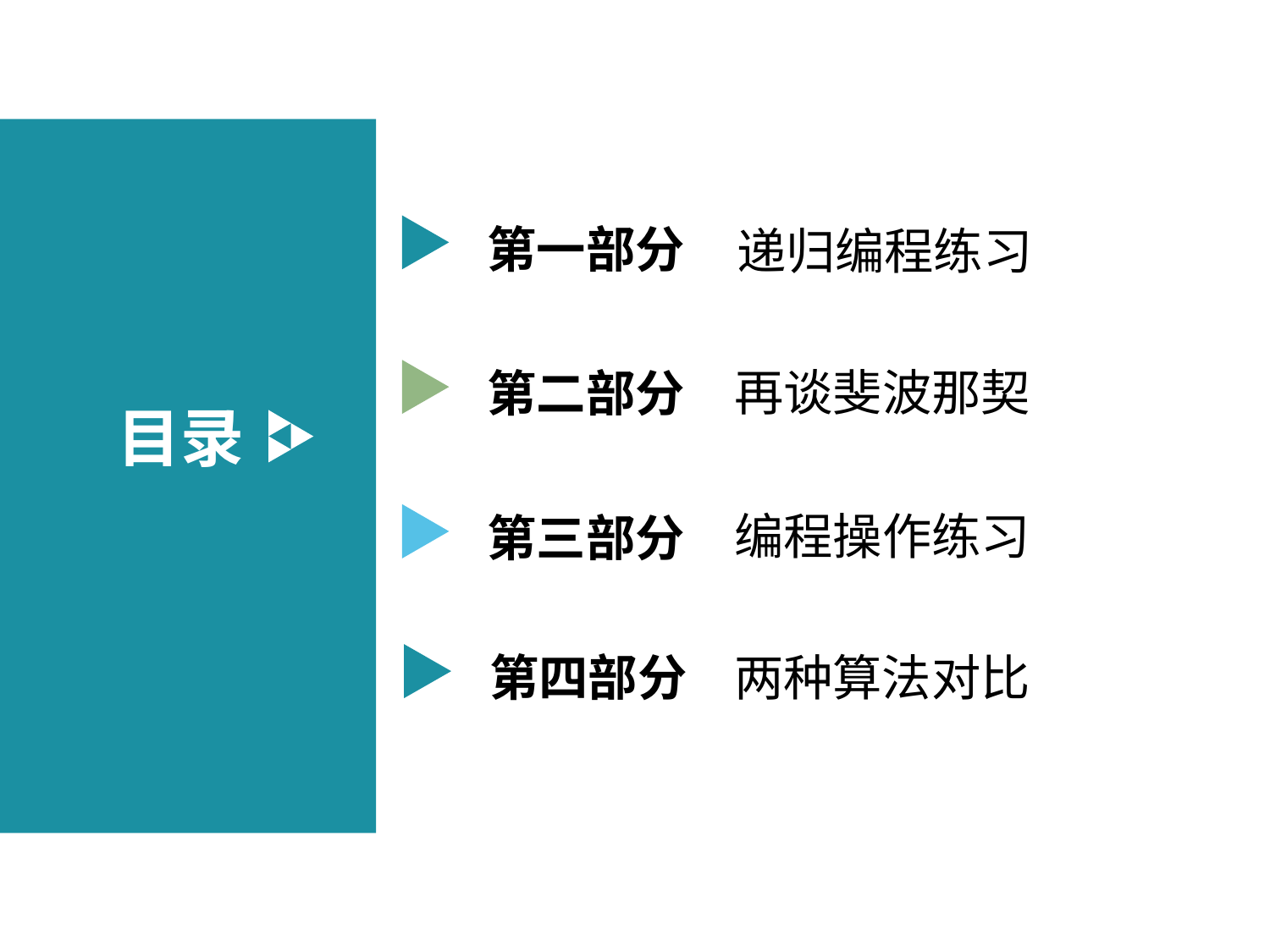

第一部分
递归编程练习

再谈斐波那契
第二部分

目录

编程操作练习
第三部分

第四部分
两种算法对比